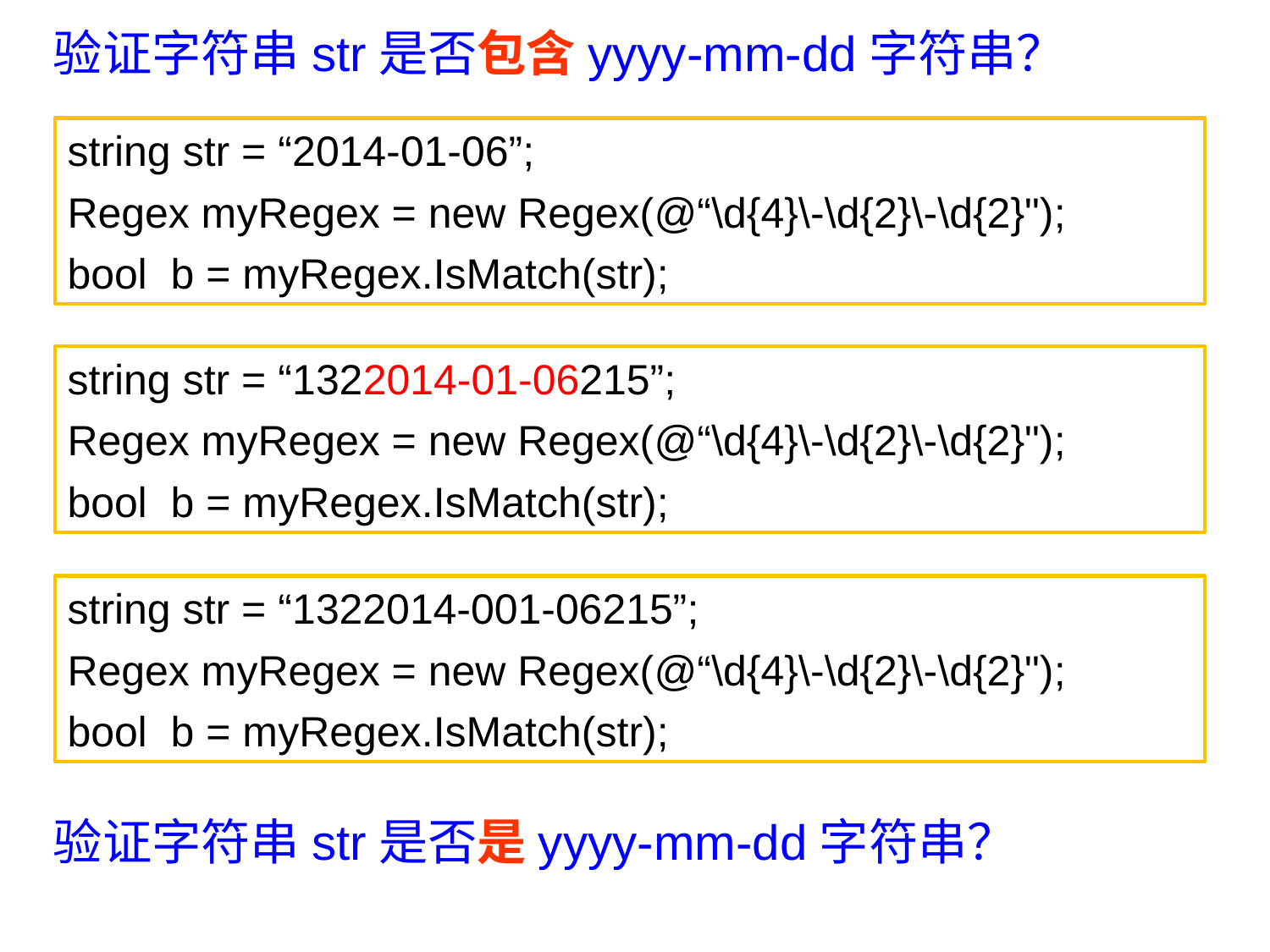

验证字符串str是否包含yyyy-mm-dd字符串？
string str = “2014-01-06”;
Regex myRegex = new Regex(@“\d{4}\-\d{2}\-\d{2}");
bool  b = myRegex.IsMatch(str);
string str = “1322014-01-06215”;
Regex myRegex = new Regex(@“\d{4}\-\d{2}\-\d{2}");
bool  b = myRegex.IsMatch(str);
string str = “1322014-001-06215”;
Regex myRegex = new Regex(@“\d{4}\-\d{2}\-\d{2}");
bool  b = myRegex.IsMatch(str);
验证字符串str是否是yyyy-mm-dd字符串？